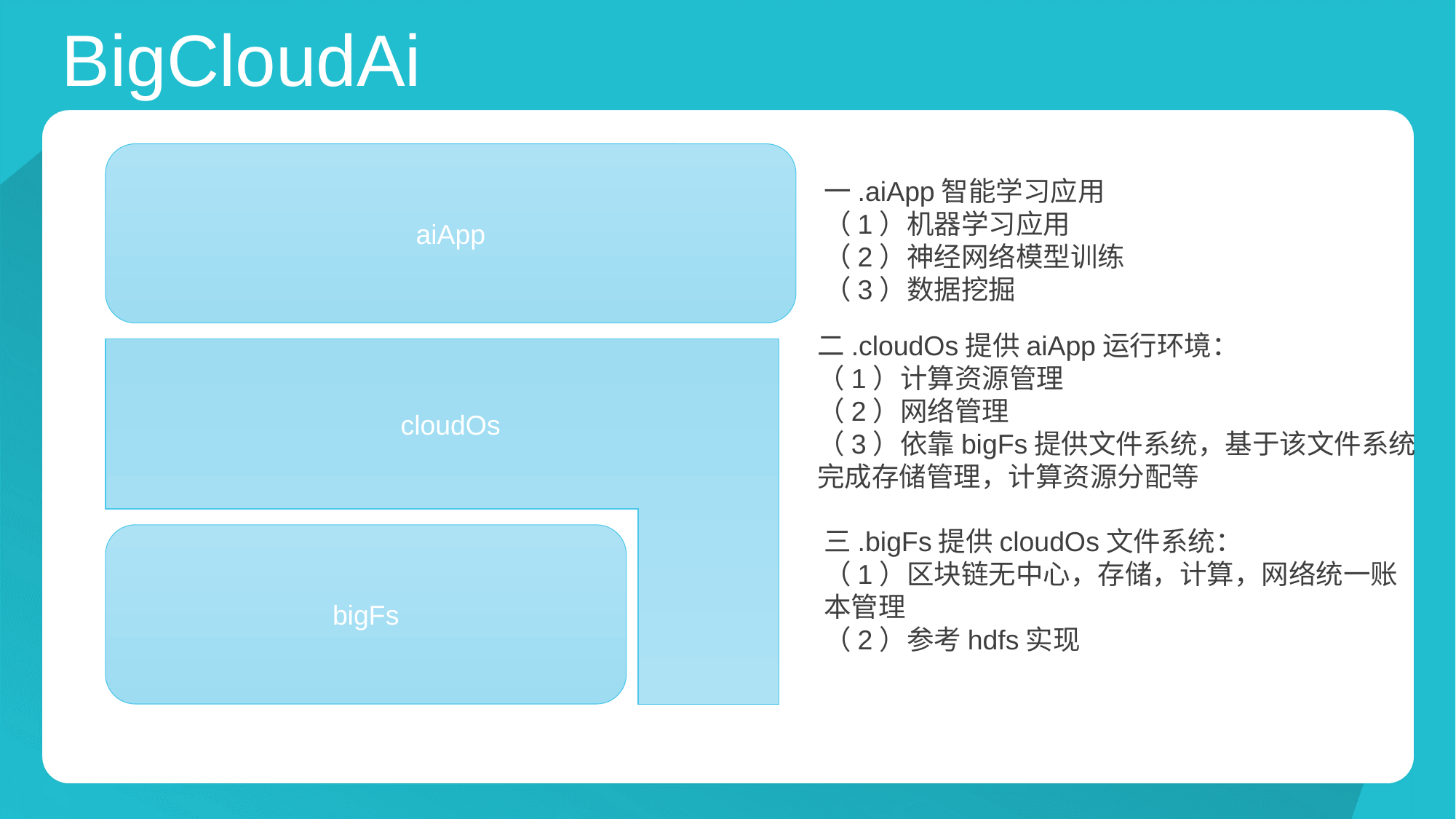

BigCloudAi
aiApp
一.aiApp智能学习应用
（1）机器学习应用
（2）神经网络模型训练
（3）数据挖掘
二.cloudOs提供aiApp运行环境：
（1）计算资源管理
（2）网络管理
（3）依靠bigFs提供文件系统，基于该文件系统
完成存储管理，计算资源分配等

cloudOs
三.bigFs提供cloudOs文件系统：
（1）区块链无中心，存储，计算，网络统一账
本管理
（2）参考hdfs实现

bigFs